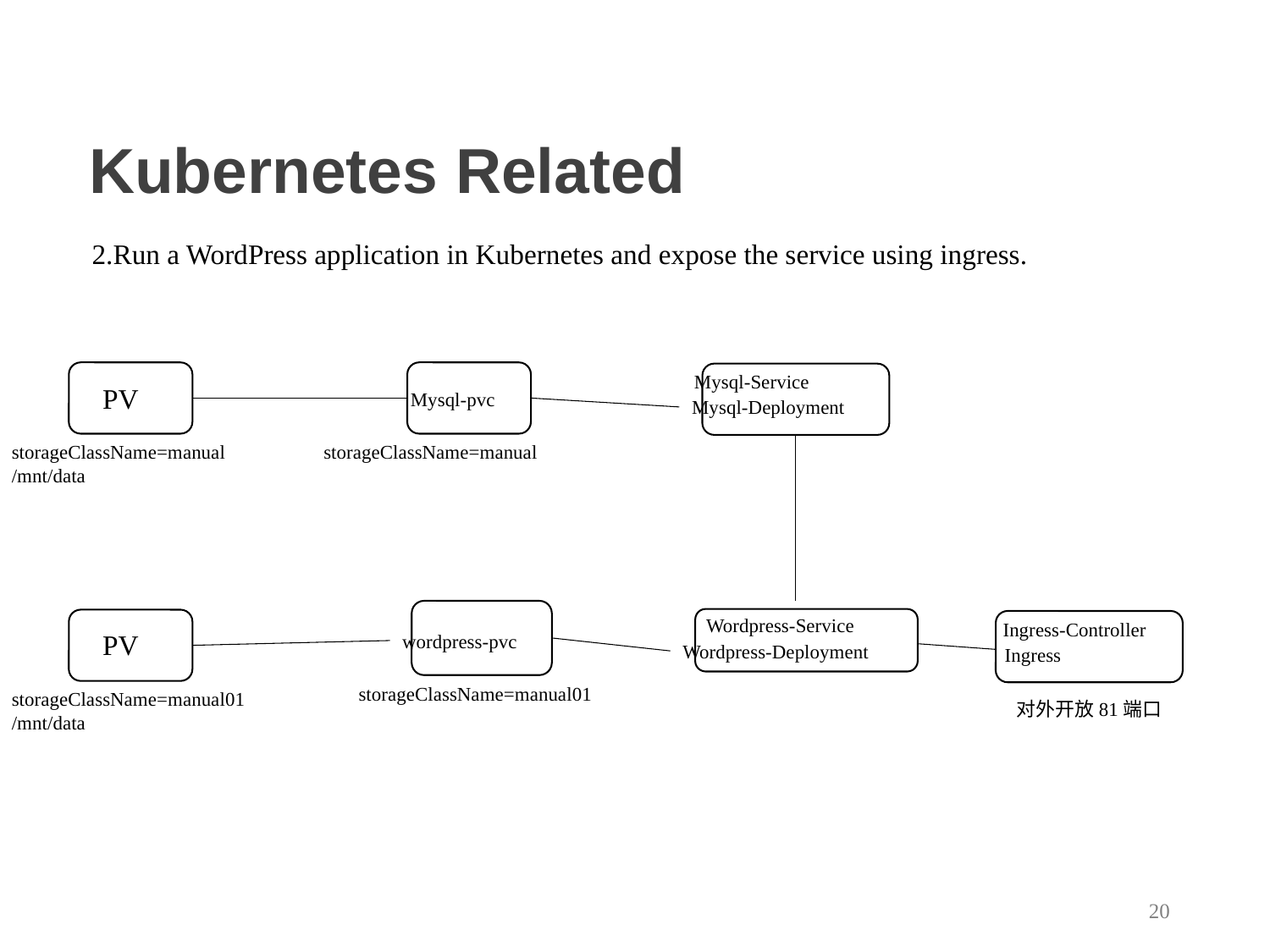

Kubernetes Related
2.Run a WordPress application in Kubernetes and expose the service using ingress.

Mysql-pvc
storageClassName=manual

PV
storageClassName=manual
/mnt/data
Mysql-Service

Mysql-Deployment

wordpress-pvc
storageClassName=manual01
Wordpress-Service

Wordpress-Deployment

PV
storageClassName=manual01
/mnt/data

Ingress-Controller

Ingress
对外开放81端口
20